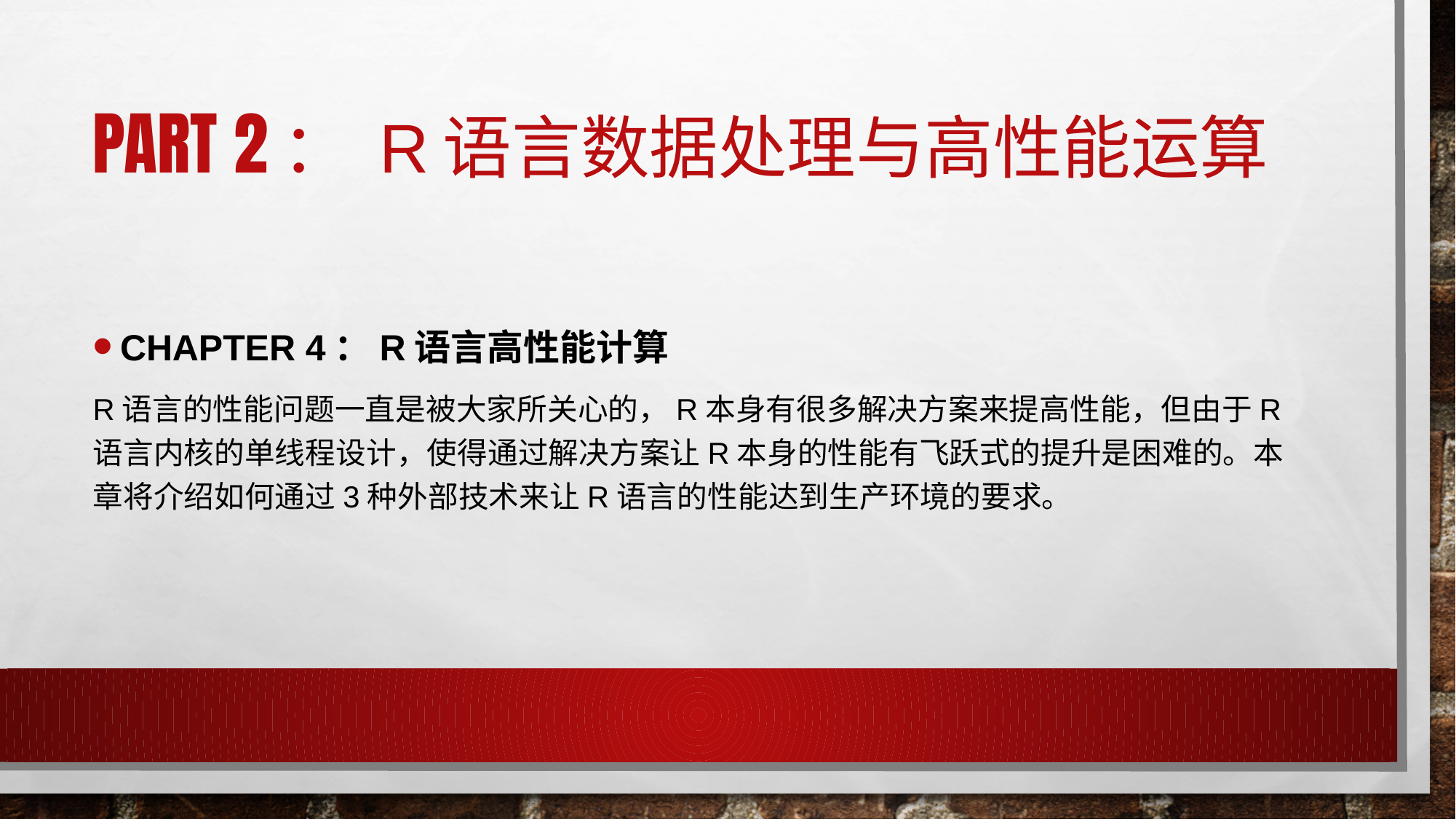

# Part 2： R语言数据处理与高性能运算
Chapter 4：R语言高性能计算
R语言的性能问题一直是被大家所关心的，R本身有很多解决方案来提高性能，但由于R语言内核的单线程设计，使得通过解决方案让R本身的性能有飞跃式的提升是困难的。本章将介绍如何通过3种外部技术来让R语言的性能达到生产环境的要求。